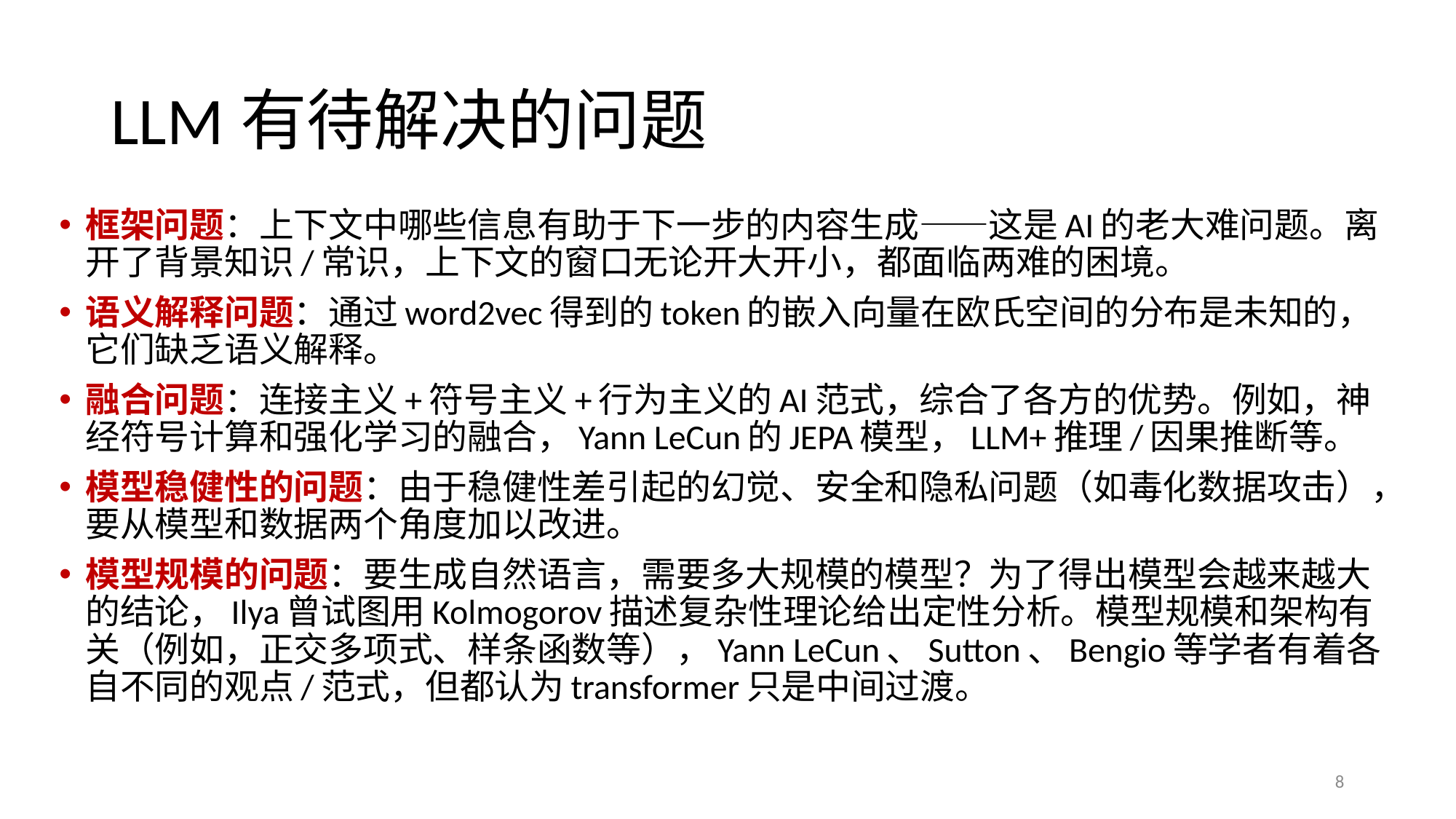

# LLM有待解决的问题
框架问题：上下文中哪些信息有助于下一步的内容生成——这是AI的老大难问题。离开了背景知识/常识，上下文的窗口无论开大开小，都面临两难的困境。
语义解释问题：通过word2vec得到的token的嵌入向量在欧氏空间的分布是未知的，它们缺乏语义解释。
融合问题：连接主义+符号主义+行为主义的AI范式，综合了各方的优势。例如，神经符号计算和强化学习的融合，Yann LeCun的JEPA模型，LLM+推理/因果推断等。
模型稳健性的问题：由于稳健性差引起的幻觉、安全和隐私问题（如毒化数据攻击），要从模型和数据两个角度加以改进。
模型规模的问题：要生成自然语言，需要多大规模的模型？为了得出模型会越来越大的结论，Ilya曾试图用Kolmogorov描述复杂性理论给出定性分析。模型规模和架构有关（例如，正交多项式、样条函数等），Yann LeCun、Sutton、Bengio等学者有着各自不同的观点/范式，但都认为transformer只是中间过渡。

8